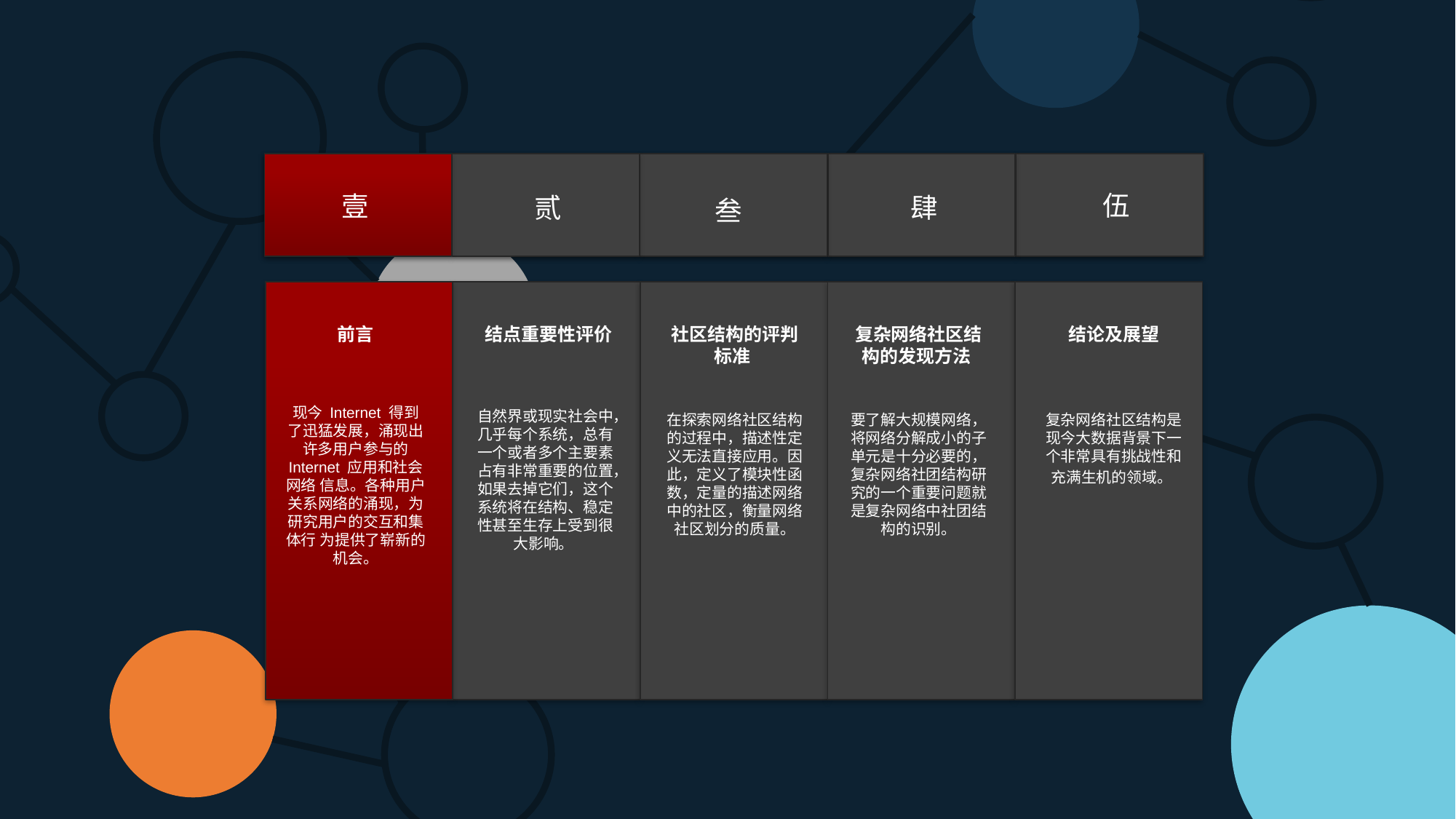

### Chart

| Category |
|---|

伍
壹
肆
贰
叁

前言

现今 Internet 得到了迅猛发展，涌现出许多用户参与的 Internet 应用和社会网络 信息。各种用户关系网络的涌现，为研究用户的交互和集体行 为提供了崭新的机会。
 结点重要性评价

自然界或现实社会中，几乎每个系统，总有一个或者多个主要素占有非常重要的位置，如果去掉它们，这个系统将在结构、稳定性甚至生存上受到很大影响。
社区结构的评判标准

在探索网络社区结构的过程中，描述性定义无法直接应用。因此，定义了模块性函数，定量的描述网络中的社区，衡量网络社区划分的质量。
复杂网络社区结构的发现方法

要了解大规模网络，将网络分解成小的子单元是十分必要的，复杂网络社团结构研究的一个重要问题就是复杂网络中社团结构的识别。
结论及展望

复杂网络社区结构是现今大数据背景下一个非常具有挑战性和充满生机的领域。